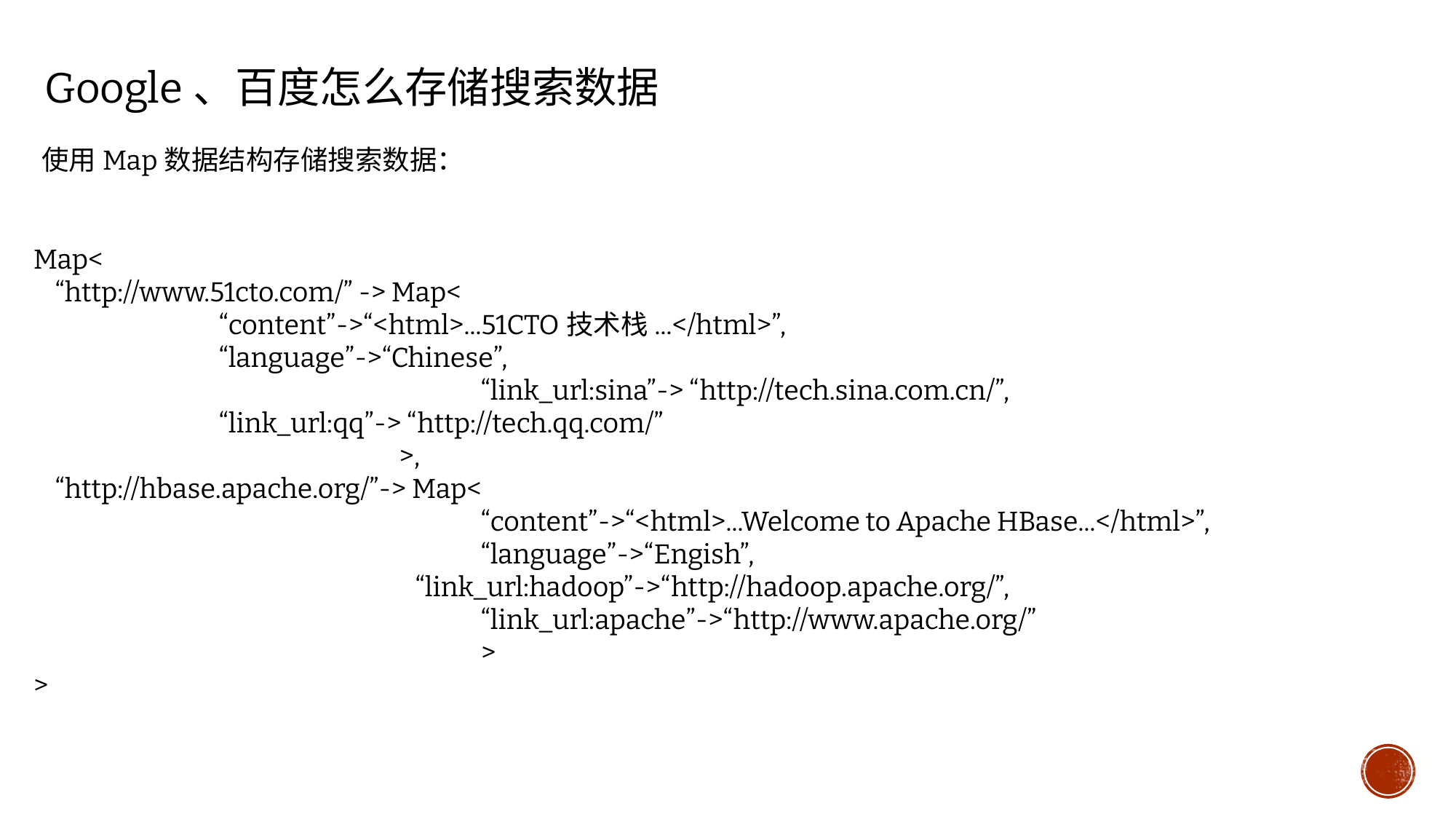

Google、百度怎么存储搜索数据
使用Map数据结构存储搜索数据：
Map<
    “http://www.51cto.com/” -> Map<
                                  “content”->“<html>...51CTO技术栈...</html>”,
                                  “language”->“Chinese”,
				  “link_url:sina”-> “http://tech.sina.com.cn/”,
                                  “link_url:qq”-> “http://tech.qq.com/”
			       >,
    “http://hbase.apache.org/”-> Map<
				  “content”->“<html>...Welcome to Apache HBase...</html>”,
 				  “language”->“Engish”,
			          “link_url:hadoop”->“http://hadoop.apache.org/”,
				  “link_url:apache”->“http://www.apache.org/”
				  >
>